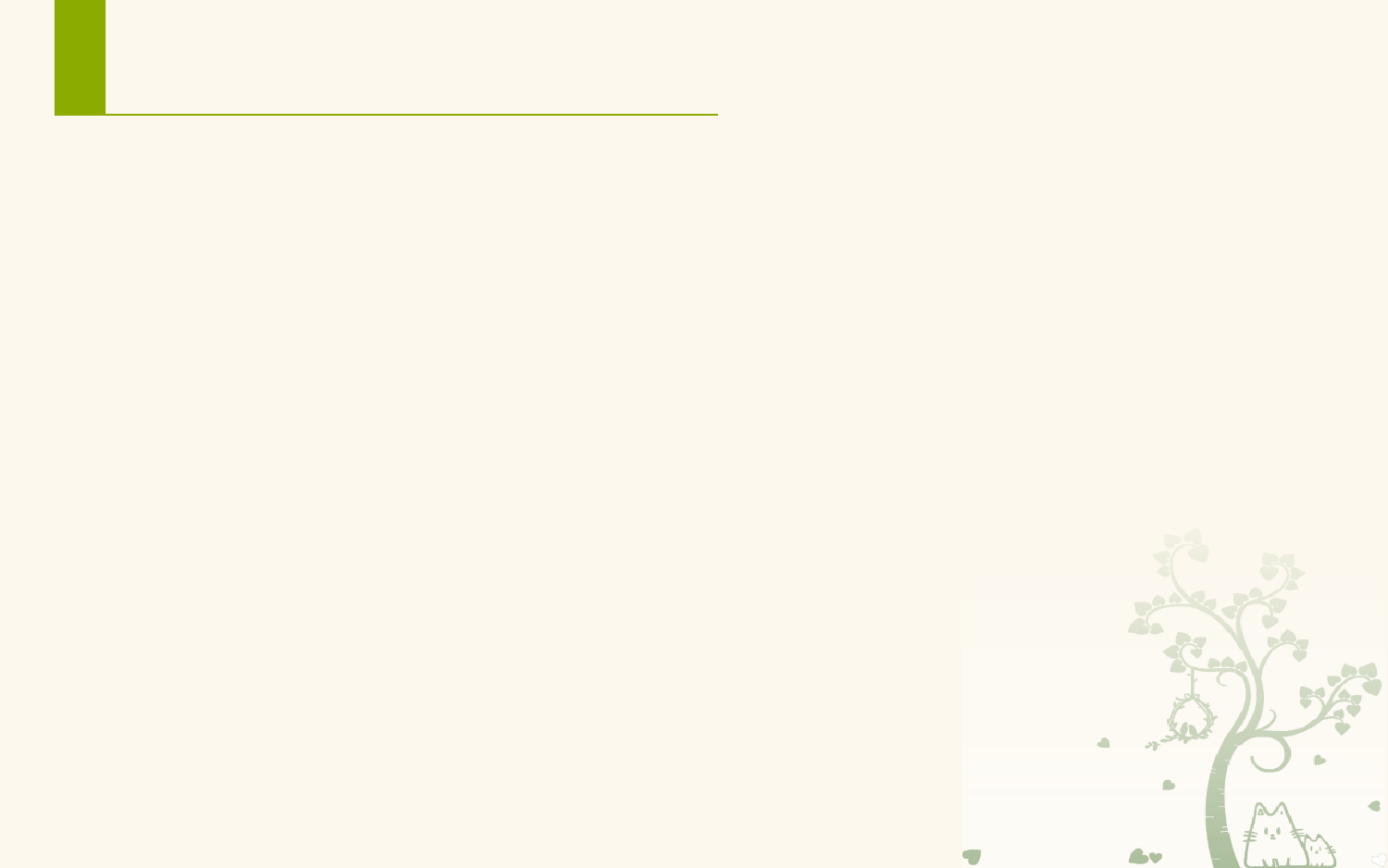

# 小结
使用 shape 和 selector 美化布局和控件
shape以图形化的格式定义控件的显示效果，包括背景和文字颜色
selector定义控件状态发生变化时的显示效果
相对于使用图片来说，使用图形可以减少安装包的大小
案例：注册页面的美化